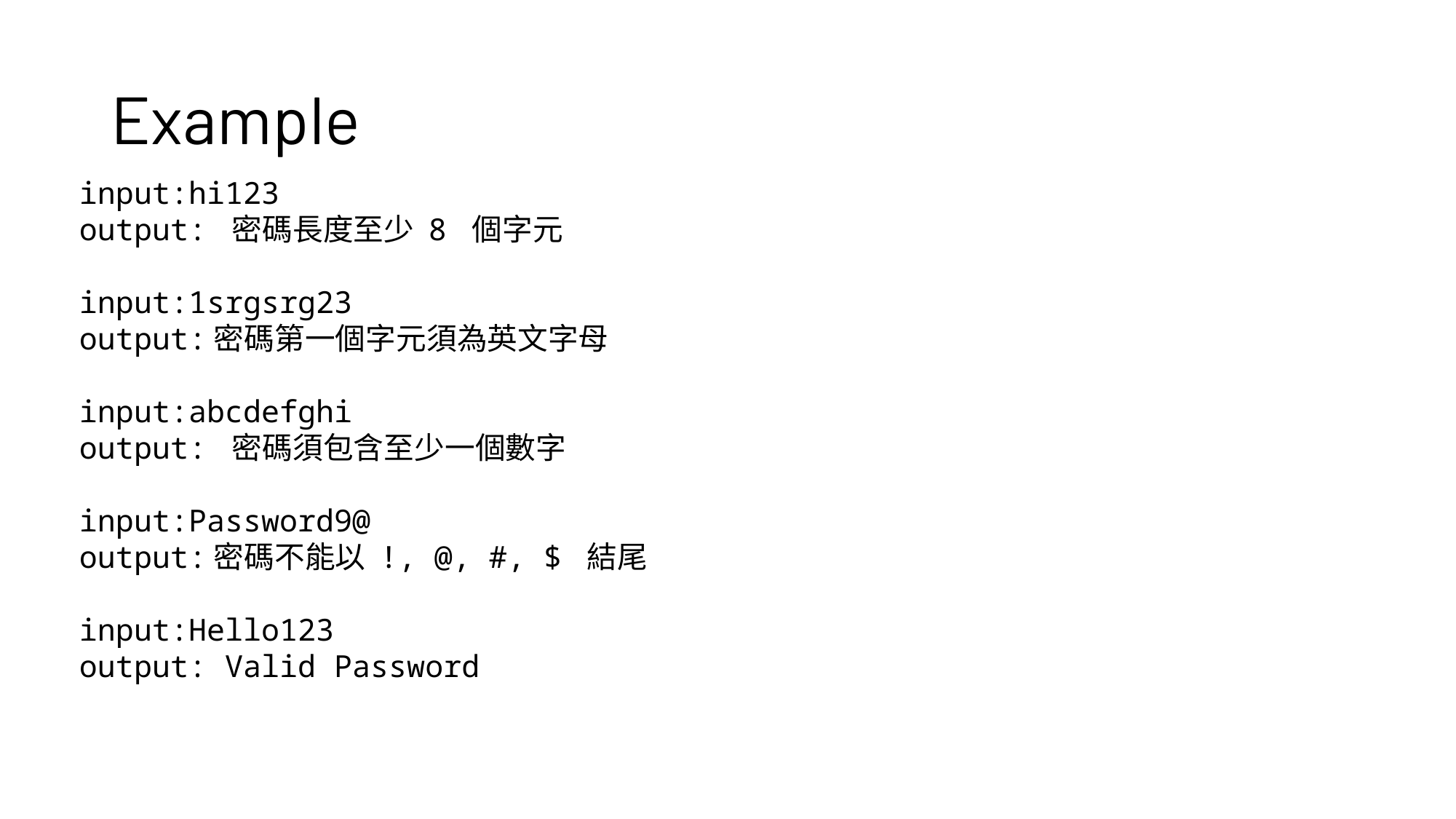

# Example
input:hi123
output: 密碼長度至少 8 個字元
input:1srgsrg23
output:密碼第一個字元須為英文字母
input:abcdefghi
output: 密碼須包含至少一個數字
input:Password9@
output:密碼不能以 !, @, #, $ 結尾
input:Hello123
output: Valid Password